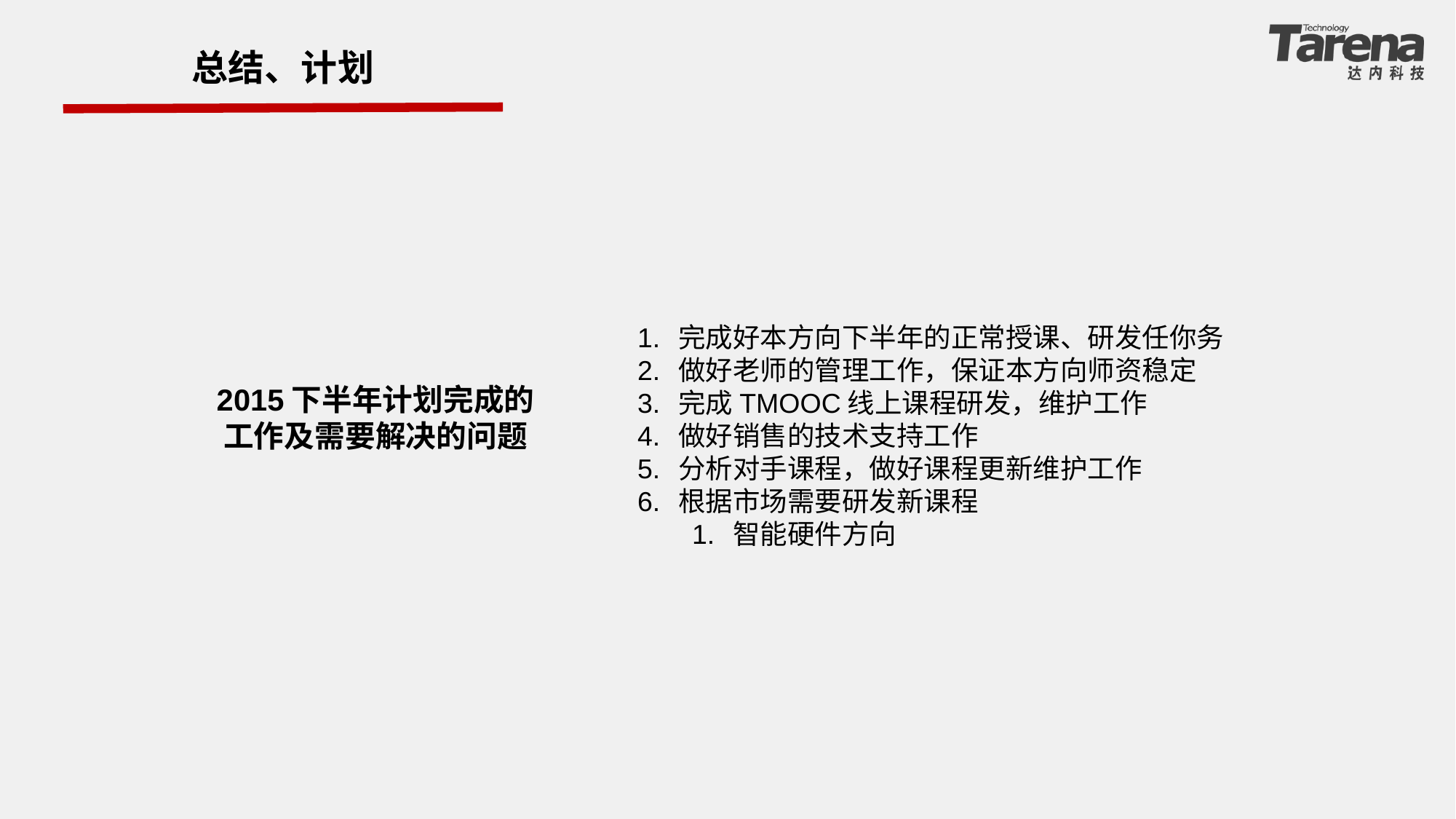

总结、计划
完成好本方向下半年的正常授课、研发任你务
做好老师的管理工作，保证本方向师资稳定
完成TMOOC线上课程研发，维护工作
做好销售的技术支持工作
分析对手课程，做好课程更新维护工作
根据市场需要研发新课程
智能硬件方向
2015下半年计划完成的工作及需要解决的问题